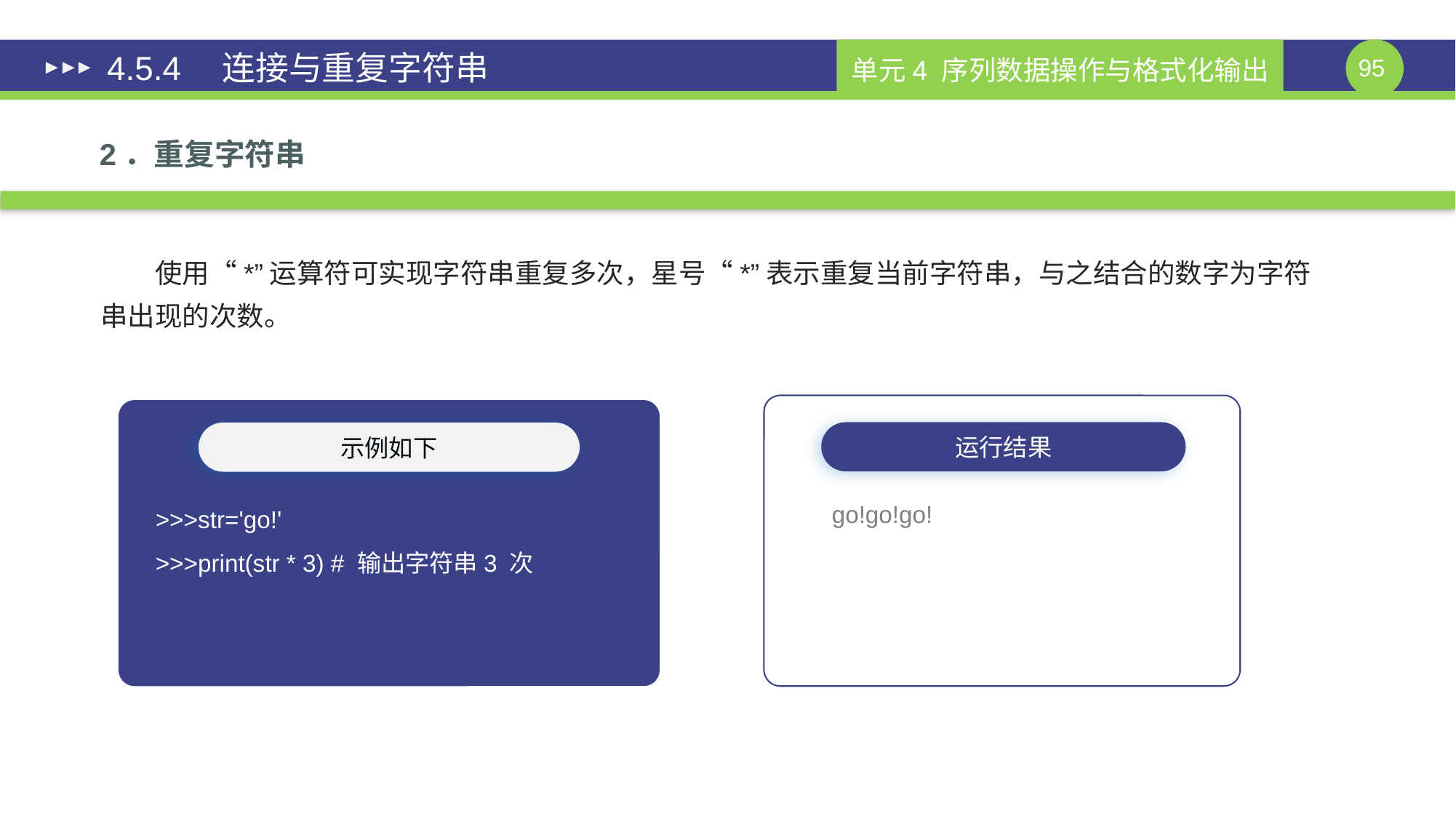

# 4.5.4　连接与重复字符串
2．重复字符串

使用“*”运算符可实现字符串重复多次，星号“*”表示重复当前字符串，与之结合的数字为字符串出现的次数。

运行结果
示例如下
go!go!go!
>>>str='go!'
>>>print(str * 3) # 输出字符串3 次